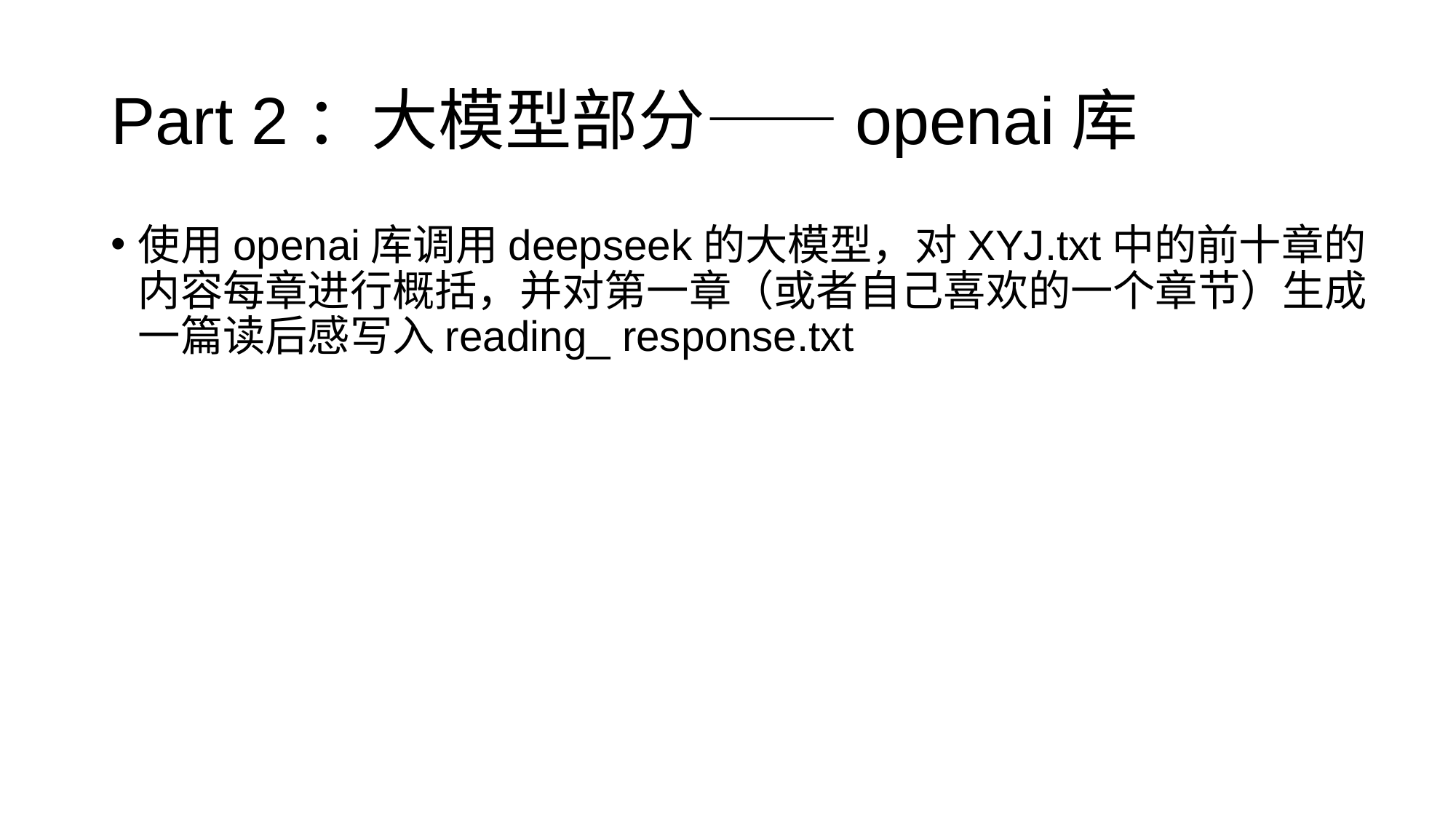

# Part 2：大模型部分——openai库
使用openai库调用deepseek的大模型，对XYJ.txt中的前十章的内容每章进行概括，并对第一章（或者自己喜欢的一个章节）生成一篇读后感写入reading_ response.txt